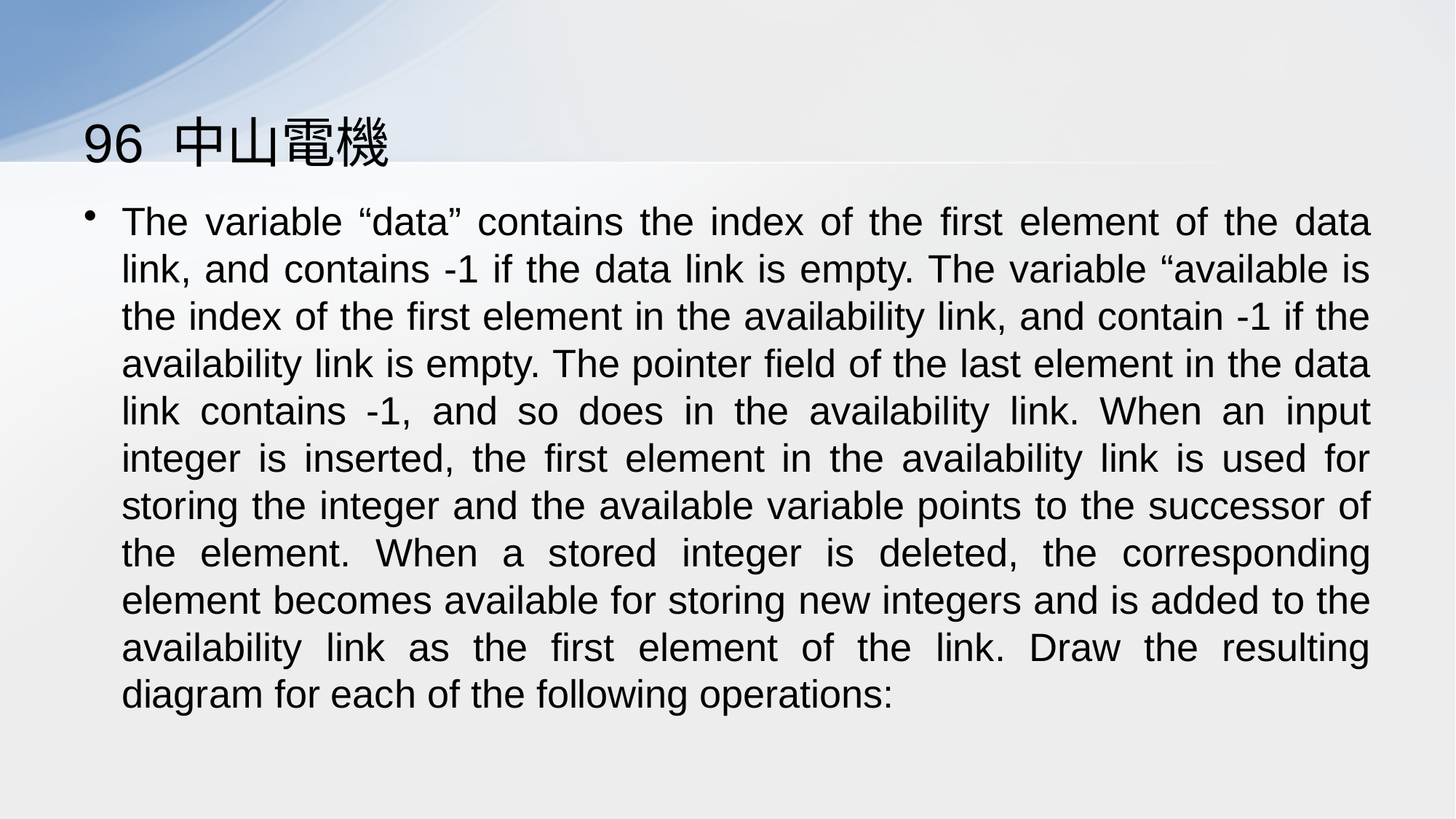

# 96 中山電機
The variable “data” contains the index of the first element of the data link, and contains -1 if the data link is empty. The variable “available is the index of the first element in the availability link, and contain -1 if the availability link is empty. The pointer field of the last element in the data link contains -1, and so does in the availability link. When an input integer is inserted, the first element in the availability link is used for storing the integer and the available variable points to the successor of the element. When a stored integer is deleted, the corresponding element becomes available for storing new integers and is added to the availability link as the first element of the link. Draw the resulting diagram for each of the following operations: